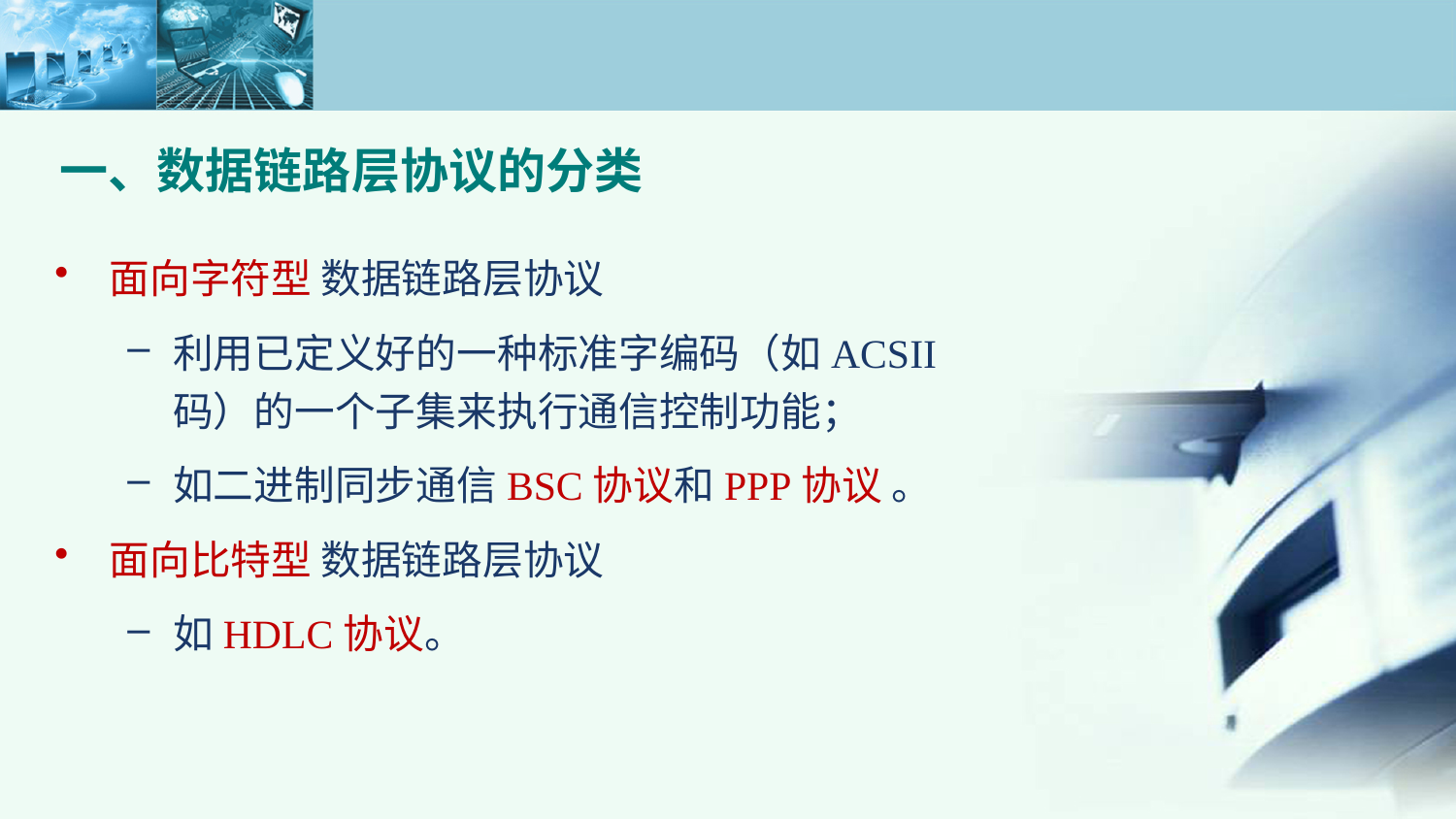

一、数据链路层协议的分类
面向字符型 数据链路层协议
利用已定义好的一种标准字编码（如ACSII码）的一个子集来执行通信控制功能；
如二进制同步通信BSC协议和PPP协议 。
面向比特型 数据链路层协议
如HDLC协议。